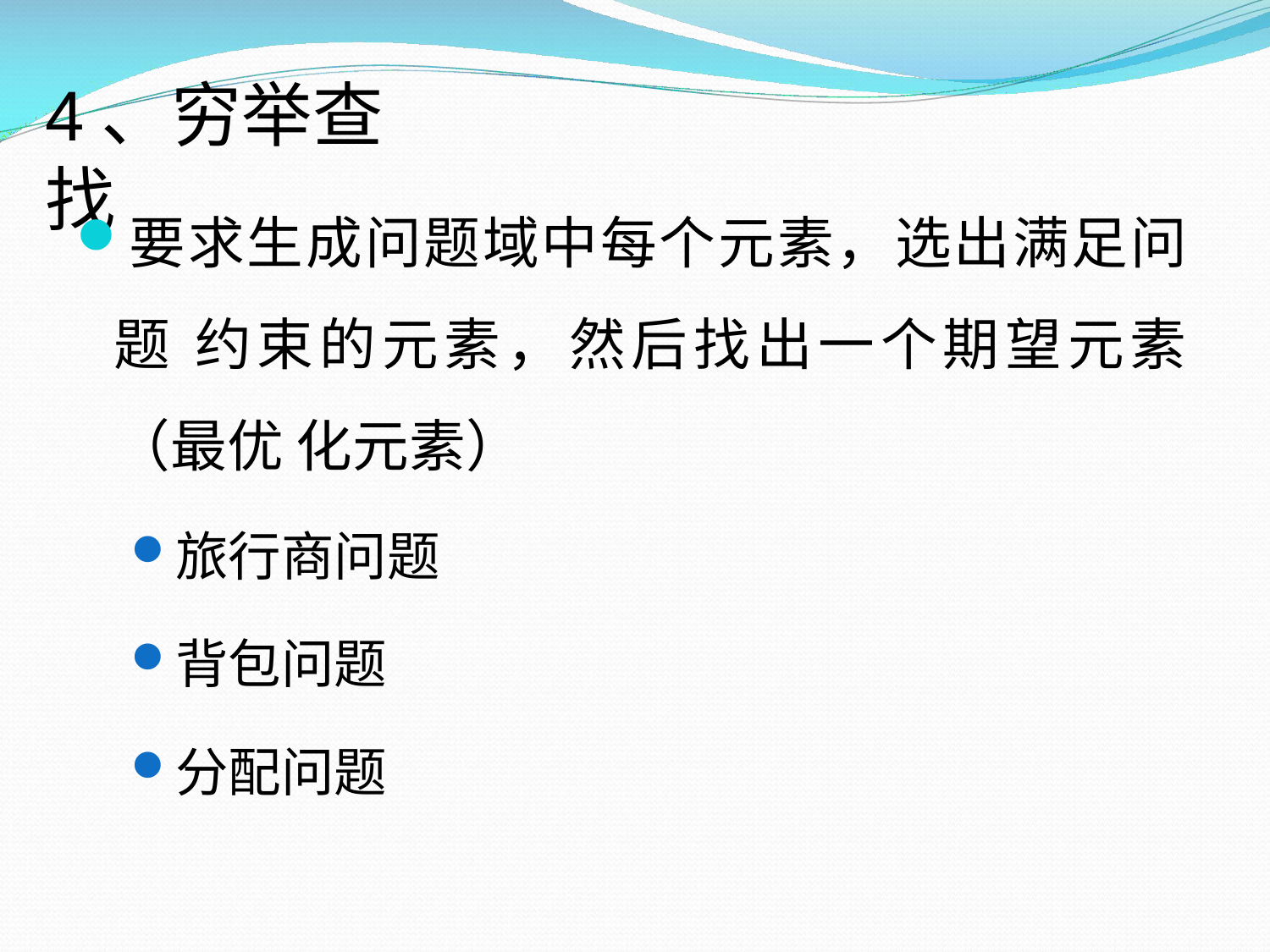

# 4、穷举查找
要求生成问题域中每个元素，选出满足问题 约束的元素，然后找出一个期望元素（最优 化元素）
旅行商问题
背包问题
分配问题